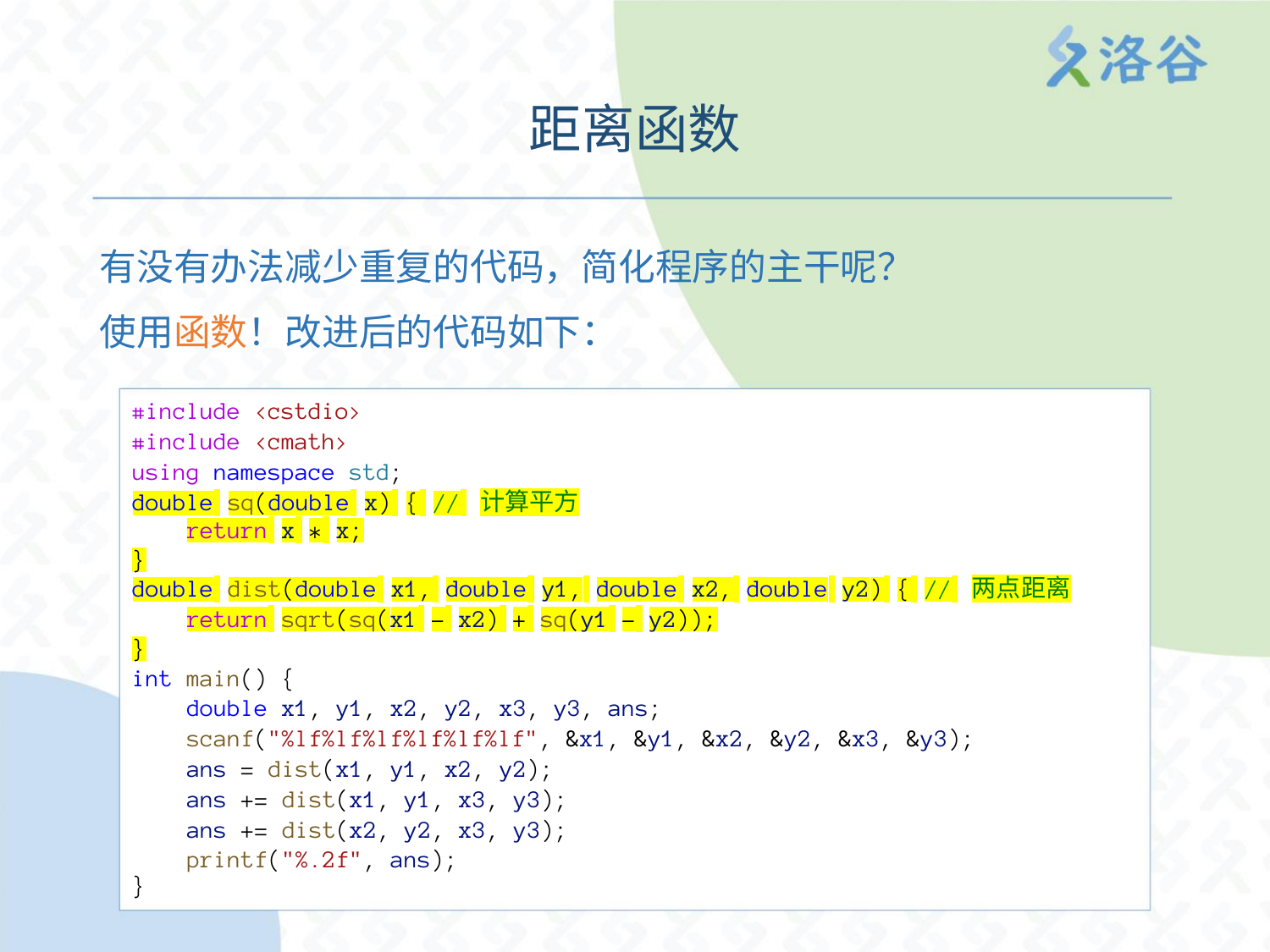

距离函数
有没有办法减少重复的代码，简化程序的主干呢？
使用函数！改进后的代码如下：
#include <cstdio>
#include <cmath>
using namespace std;
double sq(double x) { // 计算平方
return x * x;
}
double dist(double x1, double y1, double x2, double y2) { // 两点距离
return sqrt(sq(x1 - x2) + sq(y1 - y2));
}
int main() {
double x1, y1, x2, y2, x3, y3, ans;
scanf("%lf%lf%lf%lf%lf%lf", &x1, &y1, &x2, &y2, &x3, &y3);
ans = dist(x1, y1, x2, y2);
ans += dist(x1, y1, x3, y3);
ans += dist(x2, y2, x3, y3);
printf("%.2f", ans);
}